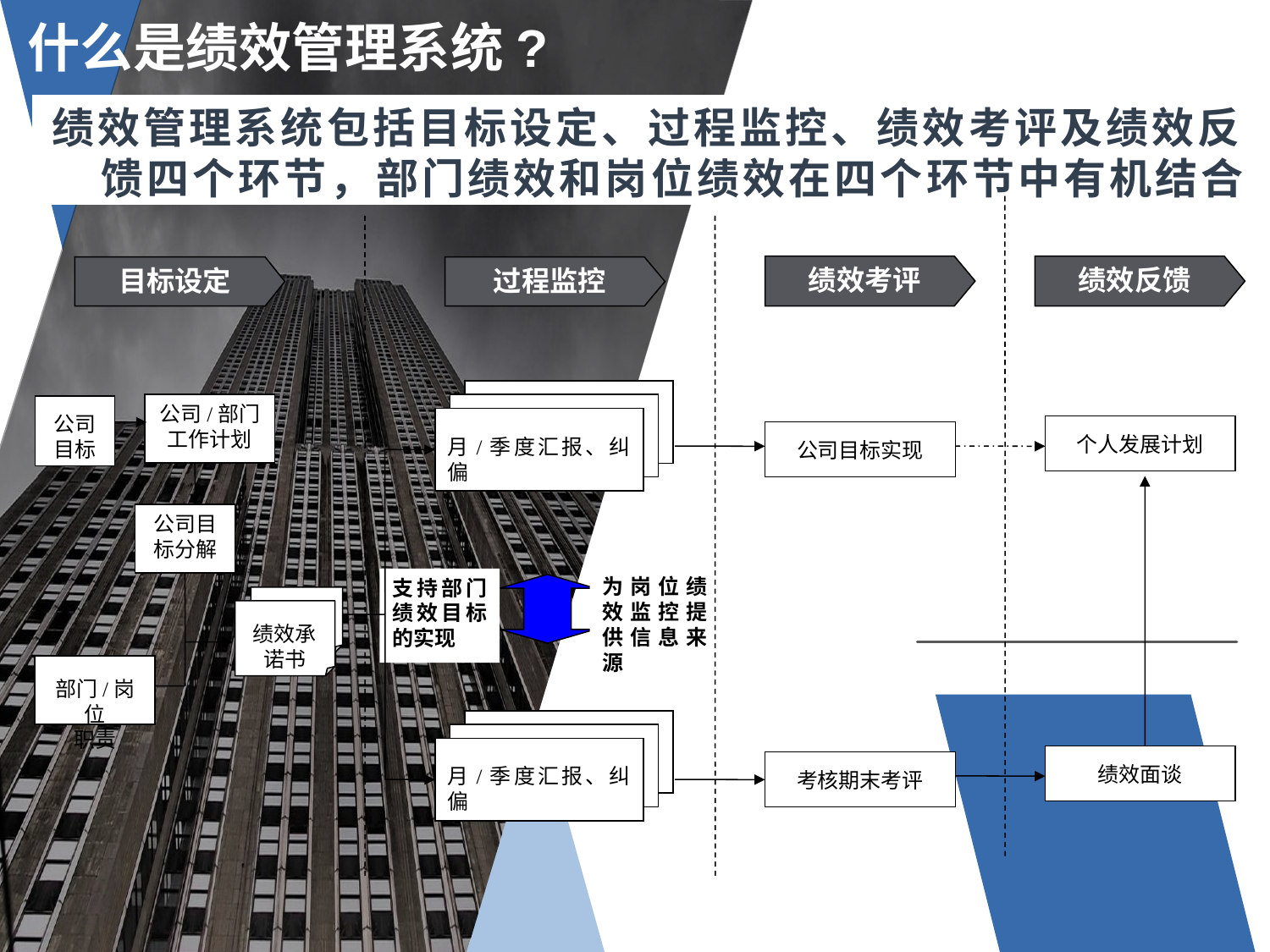

什么是绩效管理系统?
# 绩效管理系统包括目标设定、过程监控、绩效考评及绩效反馈四个环节，部门绩效和岗位绩效在四个环节中有机结合

绩效考评
绩效反馈
目标设定
过程监控

公司/部门工作计划

公司目标
月/季度汇报、纠偏
个人发展计划

公司目标实现

公司目标分解
为岗位绩效监控提供信息来源
支持部门绩效目标的实现

绩效承诺书

部门/岗位
职责

月/季度汇报、纠偏
绩效面谈
考核期末考评